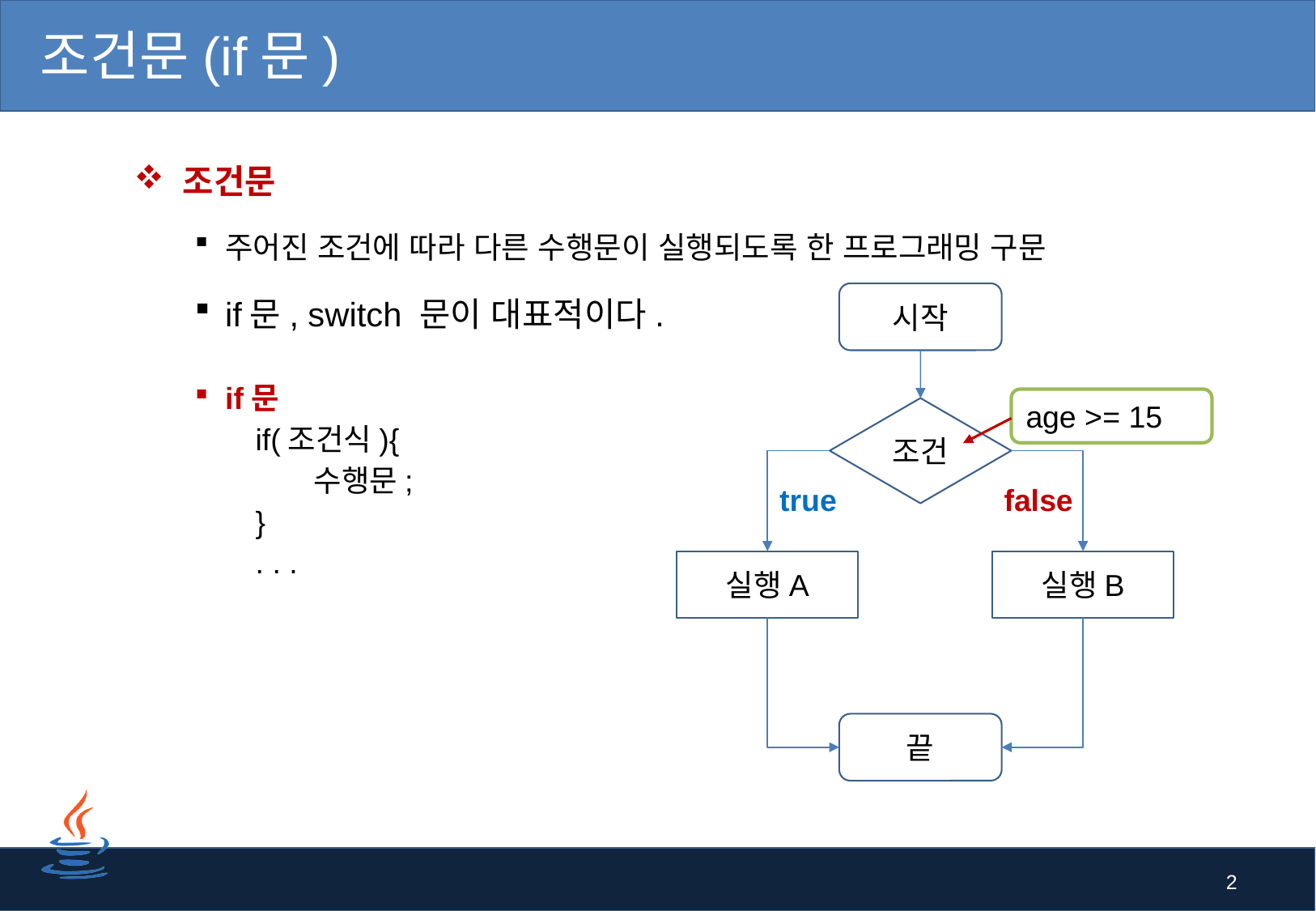

# 조건문(if문)
 조건문
주어진 조건에 따라 다른 수행문이 실행되도록 한 프로그래밍 구문
if문, switch 문이 대표적이다.

if문
if(조건식){
      수행문;
}
. . .

시작
age >= 15
조건
true
false
실행A
실행B
끝
2